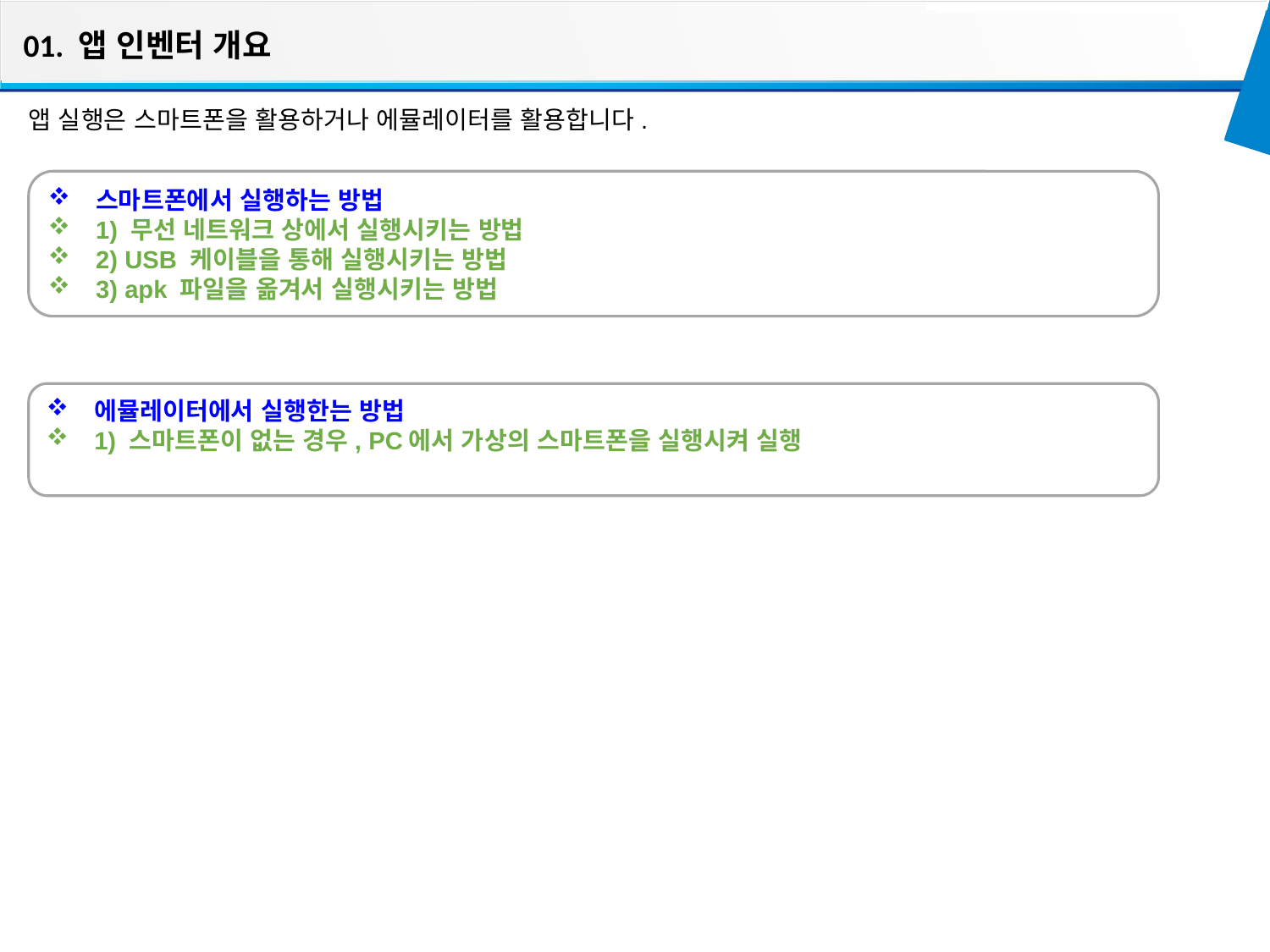

01. 앱 인벤터 개요

앱 실행은 스마트폰을 활용하거나 에뮬레이터를 활용합니다.
스마트폰에서 실행하는 방법
1) 무선 네트워크 상에서 실행시키는 방법
2) USB 케이블을 통해 실행시키는 방법
3) apk 파일을 옮겨서 실행시키는 방법
에뮬레이터에서 실행한는 방법
1) 스마트폰이 없는 경우, PC에서 가상의 스마트폰을 실행시켜 실행